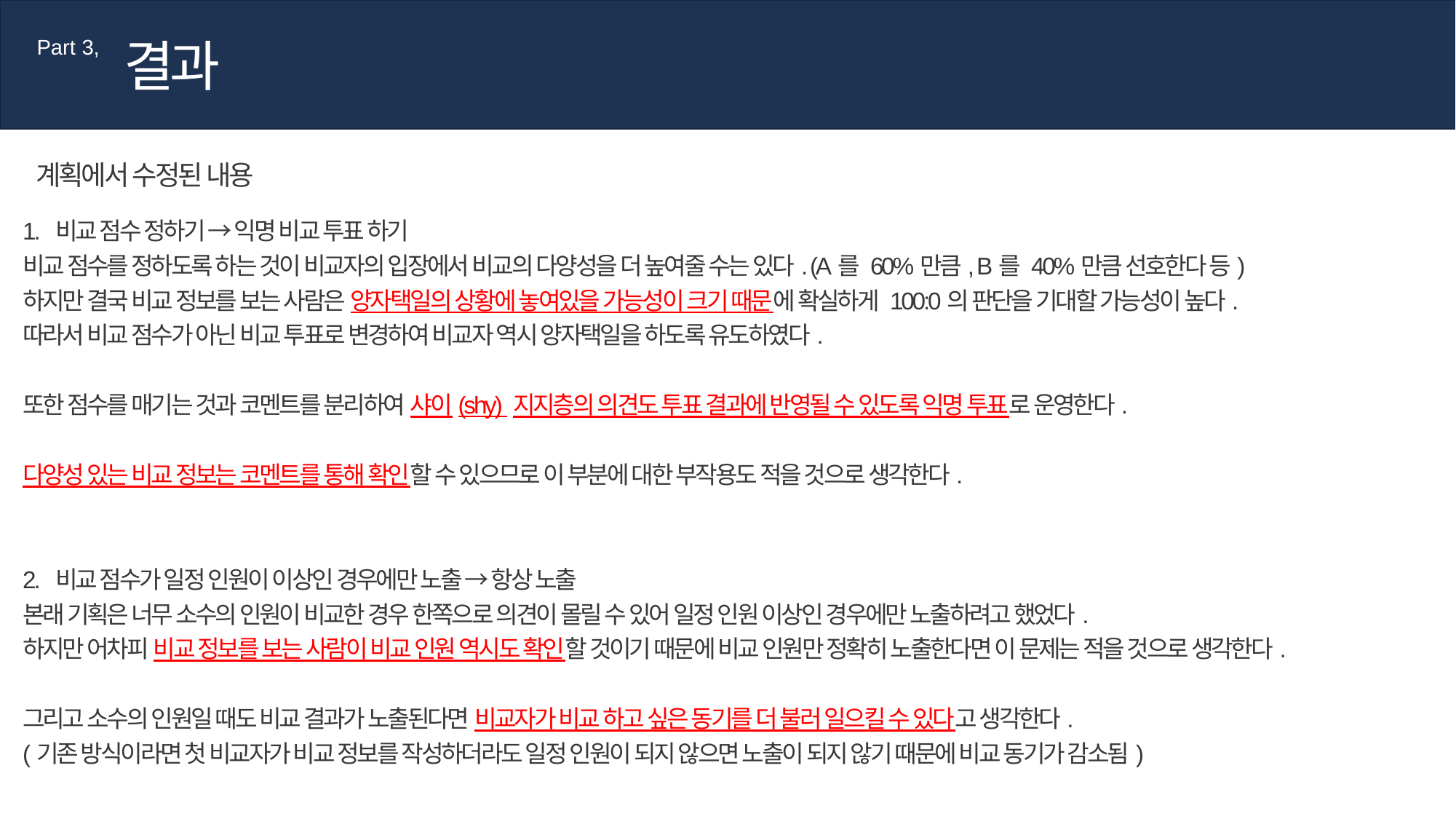

결과
Part 3,
계획에서 수정된 내용
1.  비교 점수 정하기 → 익명 비교 투표 하기
비교 점수를 정하도록 하는 것이 비교자의 입장에서 비교의 다양성을 더 높여줄 수는 있다. (A를 60%만큼, B를 40%만큼 선호한다 등)
하지만 결국 비교 정보를 보는 사람은 양자택일의 상황에 놓여있을 가능성이 크기 때문에 확실하게 100:0의 판단을 기대할 가능성이 높다.
따라서 비교 점수가 아닌 비교 투표로 변경하여 비교자 역시 양자택일을 하도록 유도하였다.

또한 점수를 매기는 것과 코멘트를 분리하여 샤이(shy) 지지층의 의견도 투표 결과에 반영될 수 있도록 익명 투표로 운영한다.

다양성 있는 비교 정보는 코멘트를 통해 확인할 수 있으므로 이 부분에 대한 부작용도 적을 것으로 생각한다.

2.  비교 점수가 일정 인원이 이상인 경우에만 노출 → 항상 노출
본래 기획은 너무 소수의 인원이 비교한 경우 한쪽으로 의견이 몰릴 수 있어 일정 인원 이상인 경우에만 노출하려고 했었다.
하지만 어차피 비교 정보를 보는 사람이 비교 인원 역시도 확인할 것이기 때문에 비교 인원만 정확히 노출한다면 이 문제는 적을 것으로 생각한다.

그리고 소수의 인원일 때도 비교 결과가 노출된다면 비교자가 비교 하고 싶은 동기를 더 불러 일으킬 수 있다고 생각한다.
(기존 방식이라면 첫 비교자가 비교 정보를 작성하더라도 일정 인원이 되지 않으면 노출이 되지 않기 때문에 비교 동기가 감소됨)